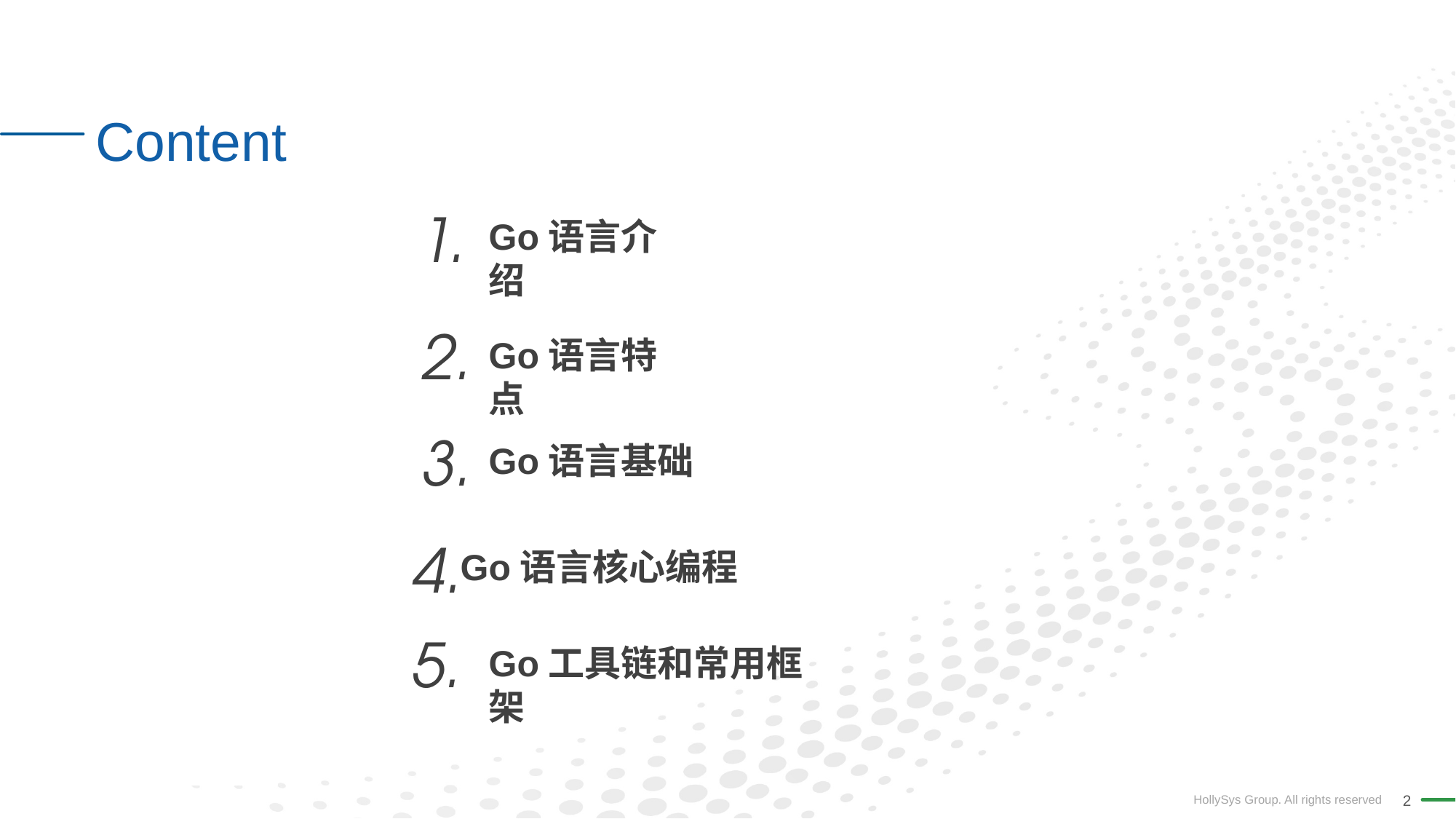

# Content
1.
Go语言介绍
2.
Go语言特点
3.
Go语言基础
4.
   Go语言核心编程
5.
Go工具链和常用框架